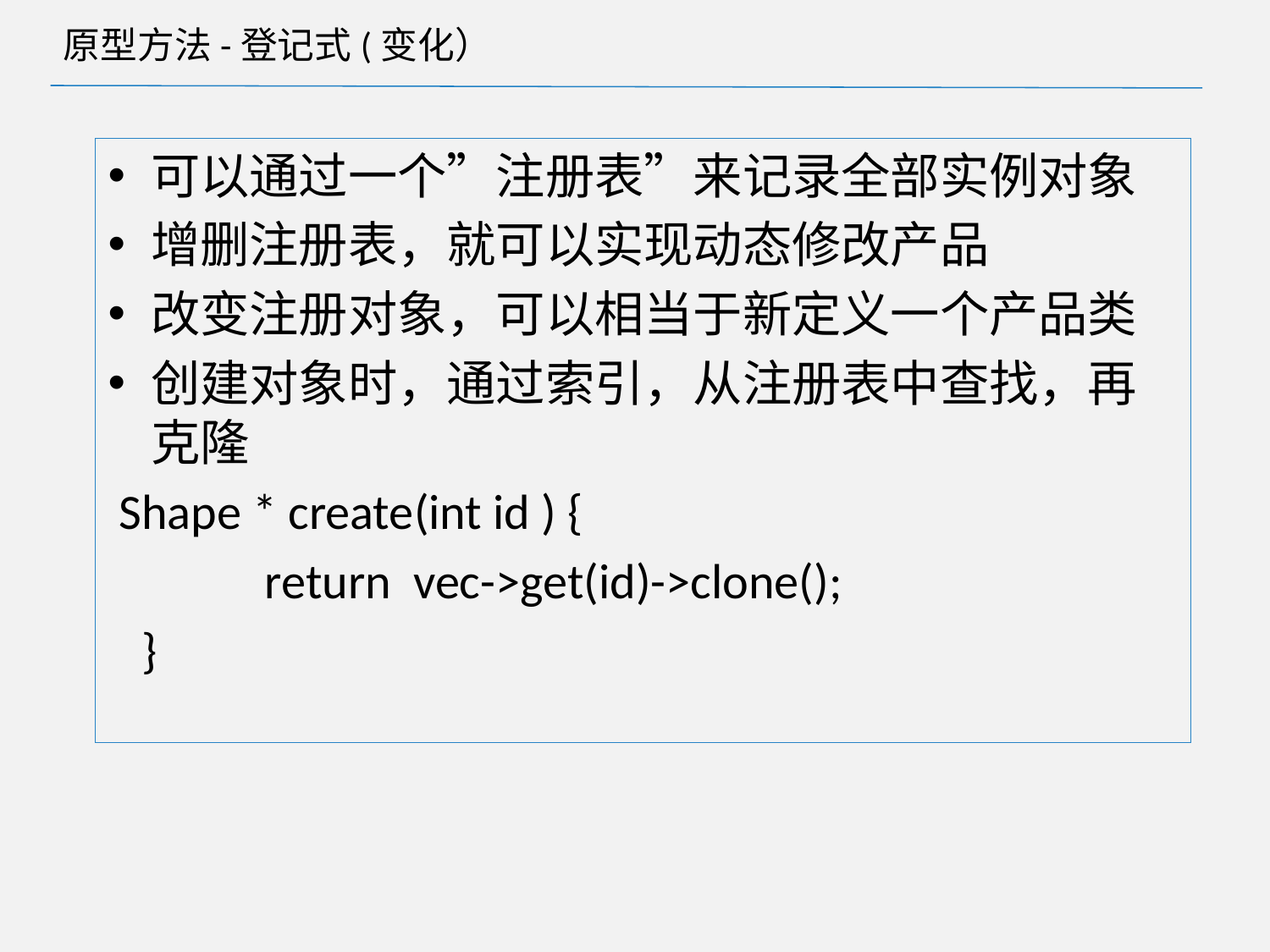

# 原型方法-登记式(变化）
可以通过一个”注册表”来记录全部实例对象
增删注册表，就可以实现动态修改产品
改变注册对象，可以相当于新定义一个产品类
创建对象时，通过索引，从注册表中查找，再克隆
 Shape * create(int id ) {
              return  vec->get(id)->clone();
   }